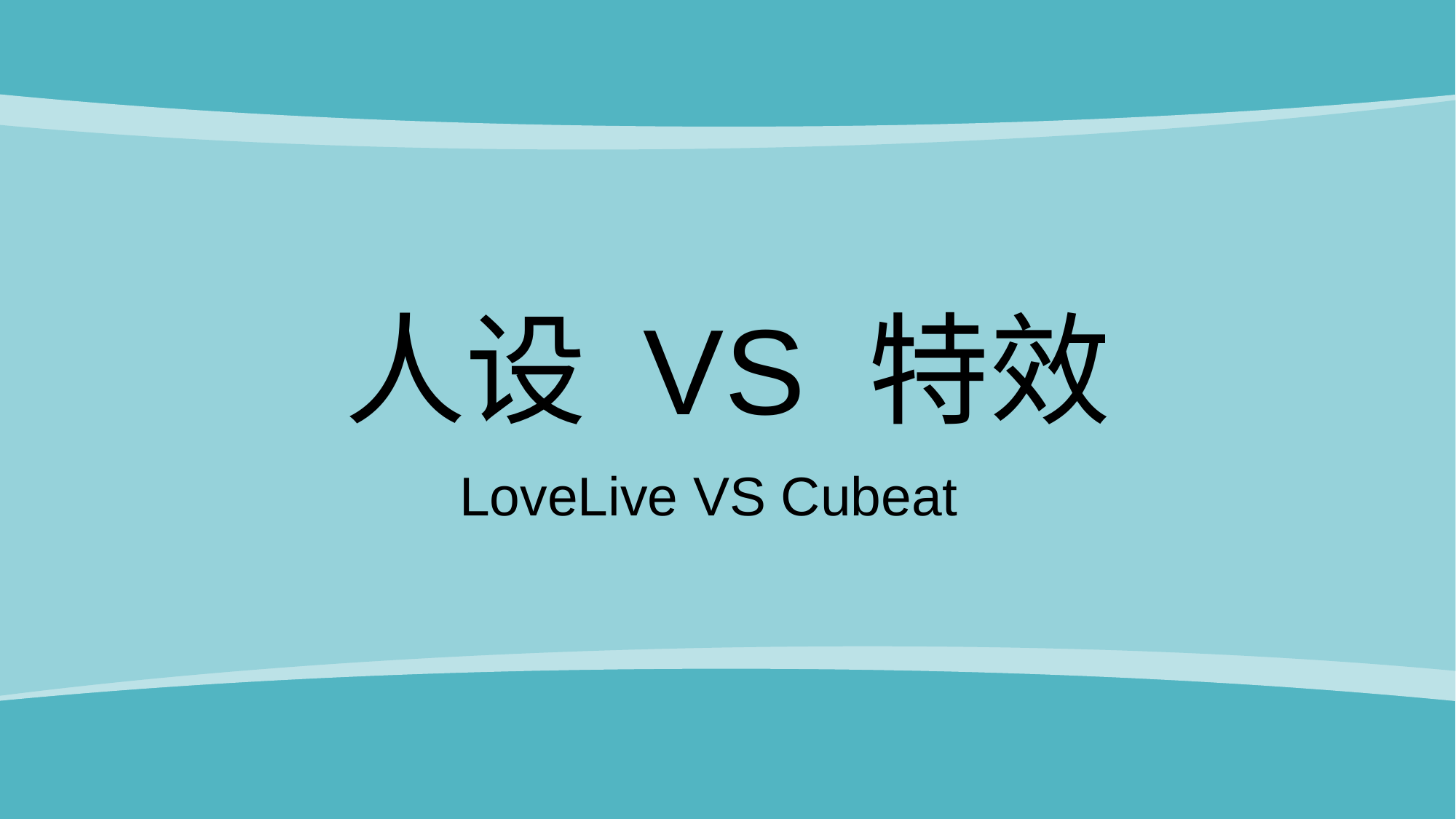

# 人设 VS 特效
LoveLive VS Cubeat